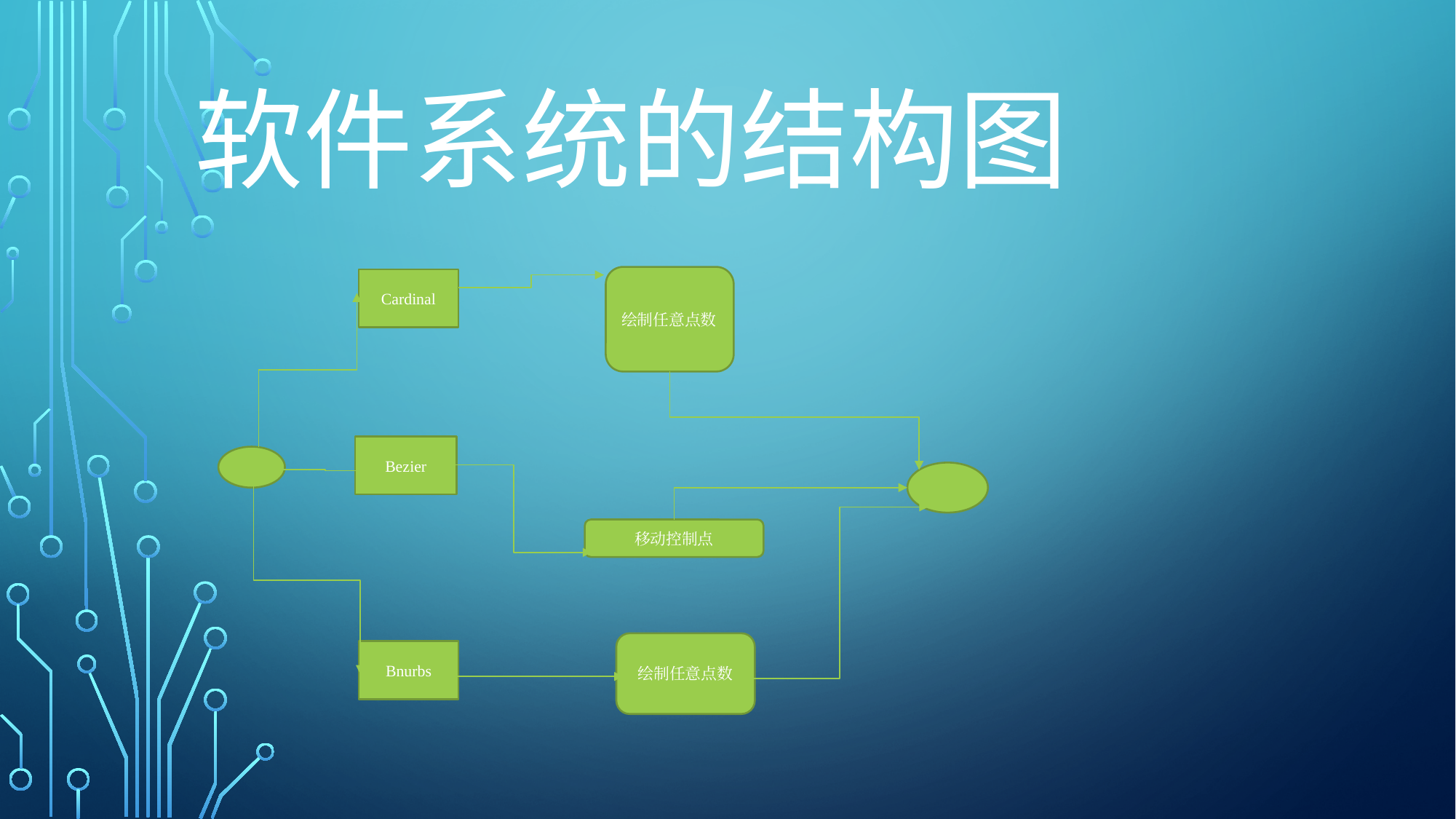

# 软件系统的结构图
绘制任意点数
Cardinal
Bezier

移动控制点
绘制任意点数
Bnurbs